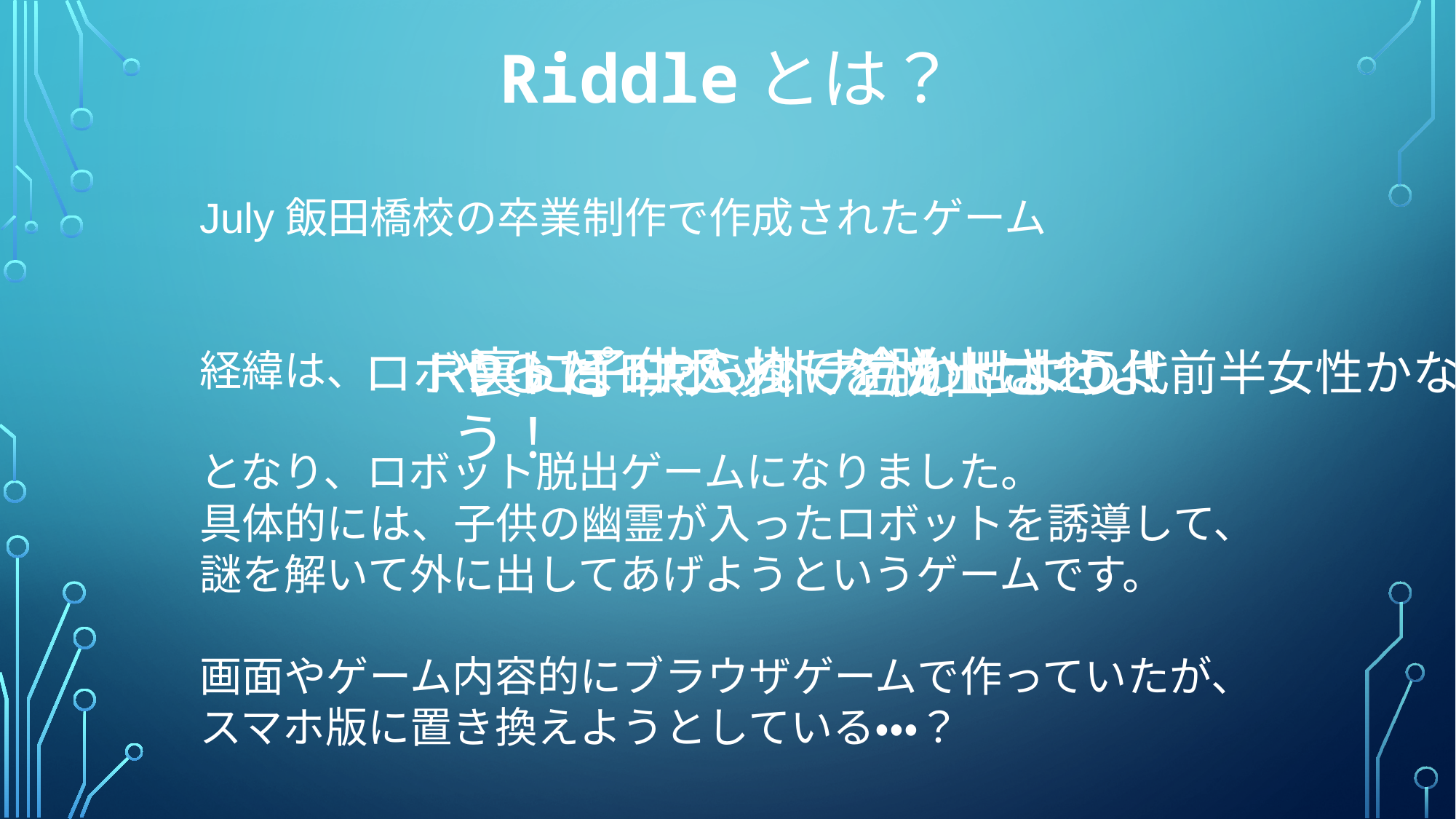

Riddleとは？
July飯田橋校の卒業制作で作成されたゲーム

経緯は、

となり、ロボット脱出ゲームになりました。
具体的には、子供の幽霊が入ったロボットを誘導して、
謎を解いて外に出してあげようというゲームです。

画面やゲーム内容的にブラウザゲームで作っていたが、
スマホ版に置き換えようとしている・・・？
裏に子供入れて泣かせよう！
RPGとFPS掛け合わせよう！
やっぱロボットを脱出させよう！
ロボットだったらターゲットは20代前半女性かな